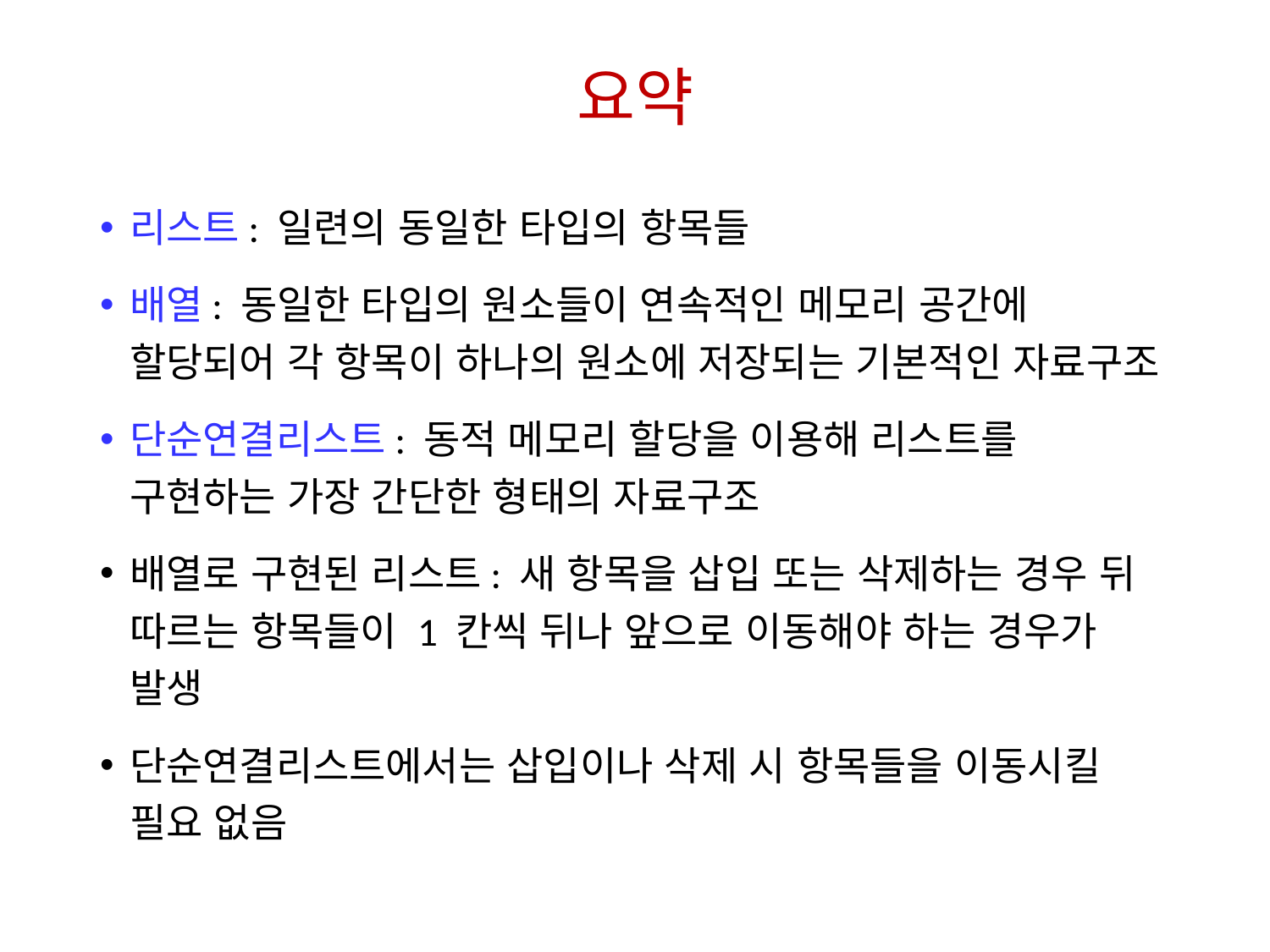

# 요약
리스트: 일련의 동일한 타입의 항목들
배열: 동일한 타입의 원소들이 연속적인 메모리 공간에 할당되어 각 항목이 하나의 원소에 저장되는 기본적인 자료구조
단순연결리스트: 동적 메모리 할당을 이용해 리스트를 구현하는 가장 간단한 형태의 자료구조
배열로 구현된 리스트: 새 항목을 삽입 또는 삭제하는 경우 뒤 따르는 항목들이 1 칸씩 뒤나 앞으로 이동해야 하는 경우가 발생
단순연결리스트에서는 삽입이나 삭제 시 항목들을 이동시킬 필요 없음